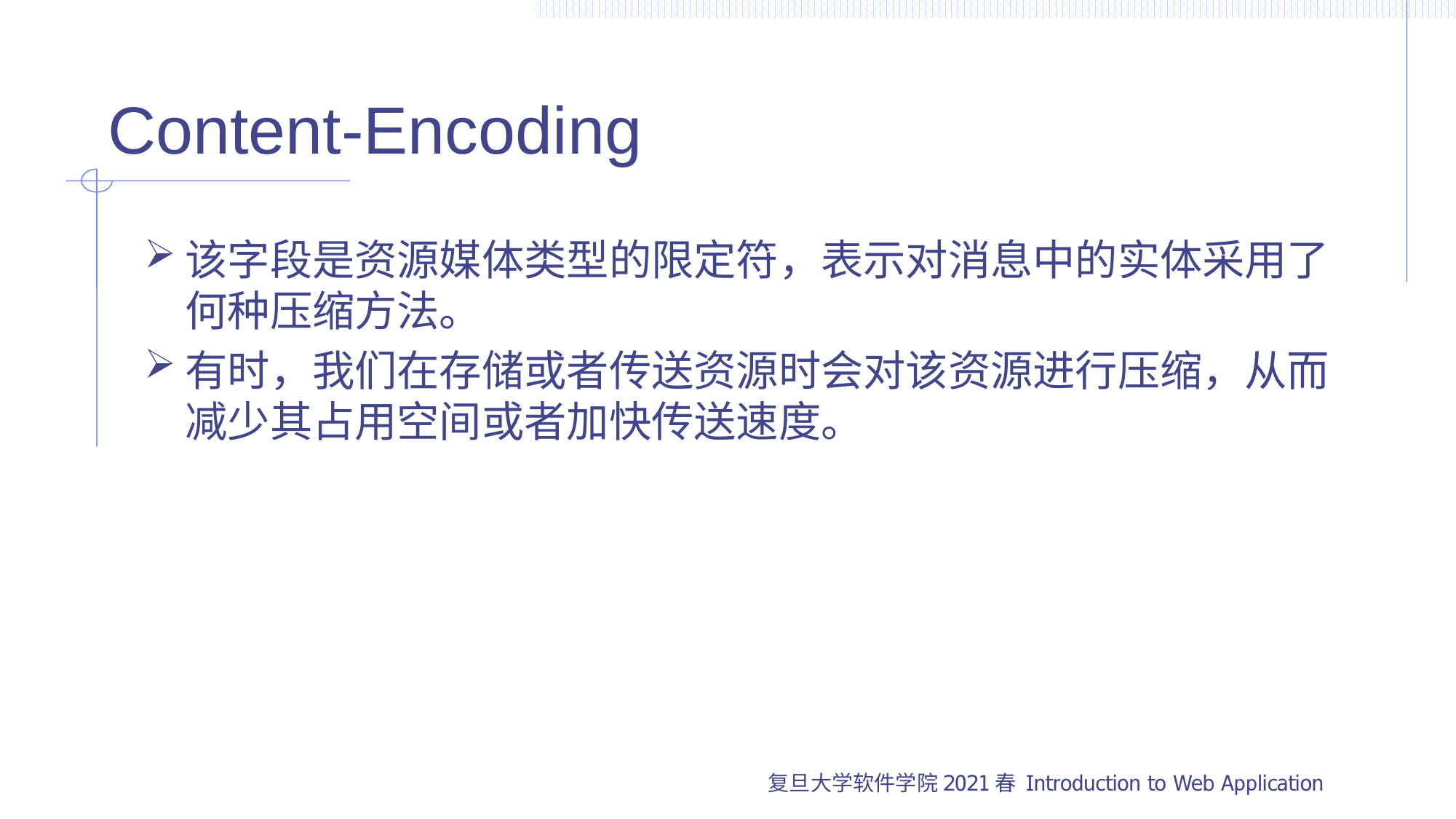

# Content-Encoding
该字段是资源媒体类型的限定符，表示对消息中的实体采用了何种压缩方法。
有时，我们在存储或者传送资源时会对该资源进行压缩，从而减少其占用空间或者加快传送速度。